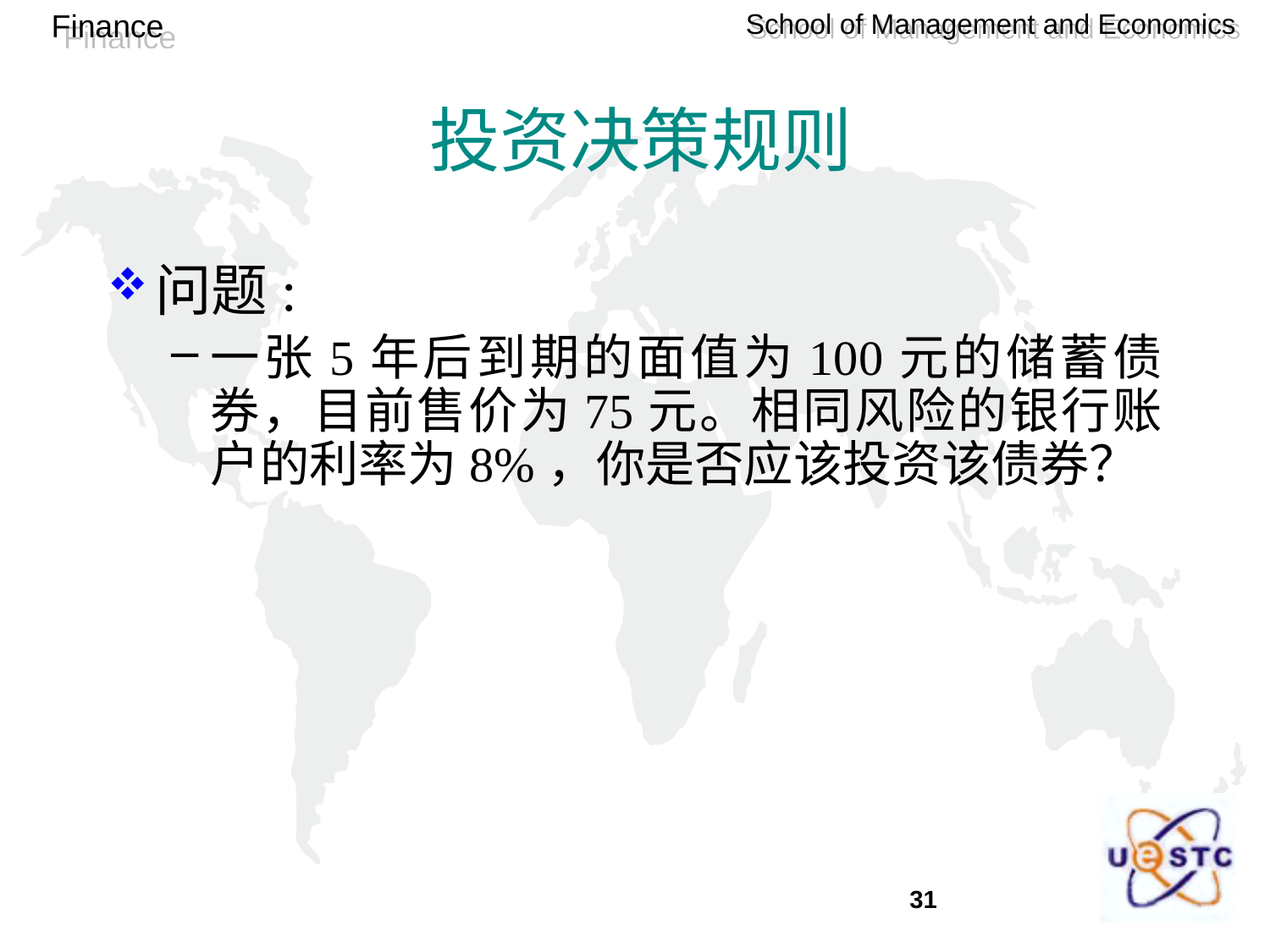

# 投资决策规则
问题:
一张5年后到期的面值为100元的储蓄债券，目前售价为75元。相同风险的银行账户的利率为8%，你是否应该投资该债券？